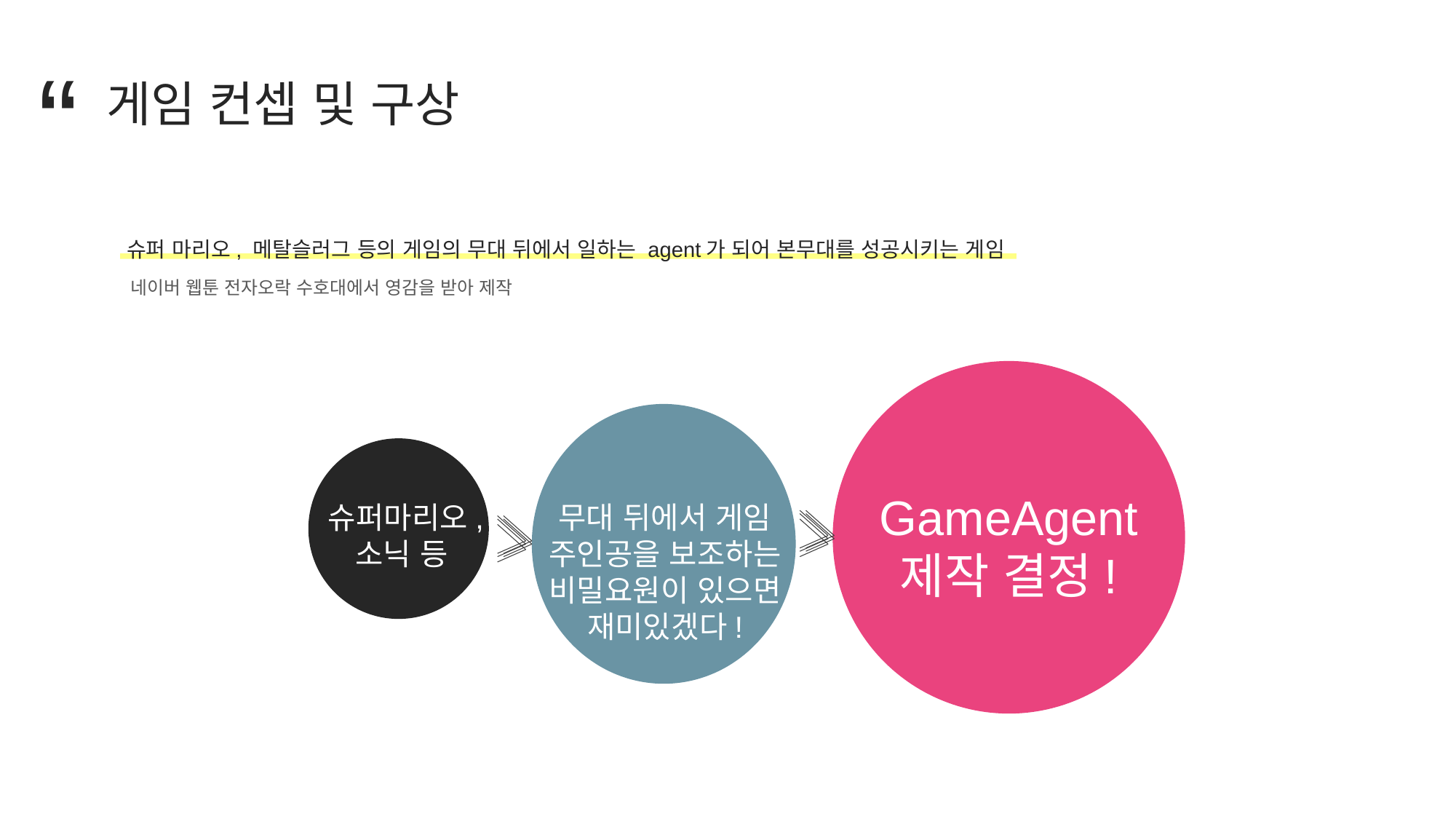

“
게임 컨셉 및 구상
슈퍼 마리오, 메탈슬러그 등의 게임의 무대 뒤에서 일하는 agent가 되어 본무대를 성공시키는 게임

네이버 웹툰 전자오락 수호대에서 영감을 받아 제작

GameAgent
제작 결정!
슈퍼마리오,
소닉 등
무대 뒤에서 게임 주인공을 보조하는 비밀요원이 있으면 재미있겠다!